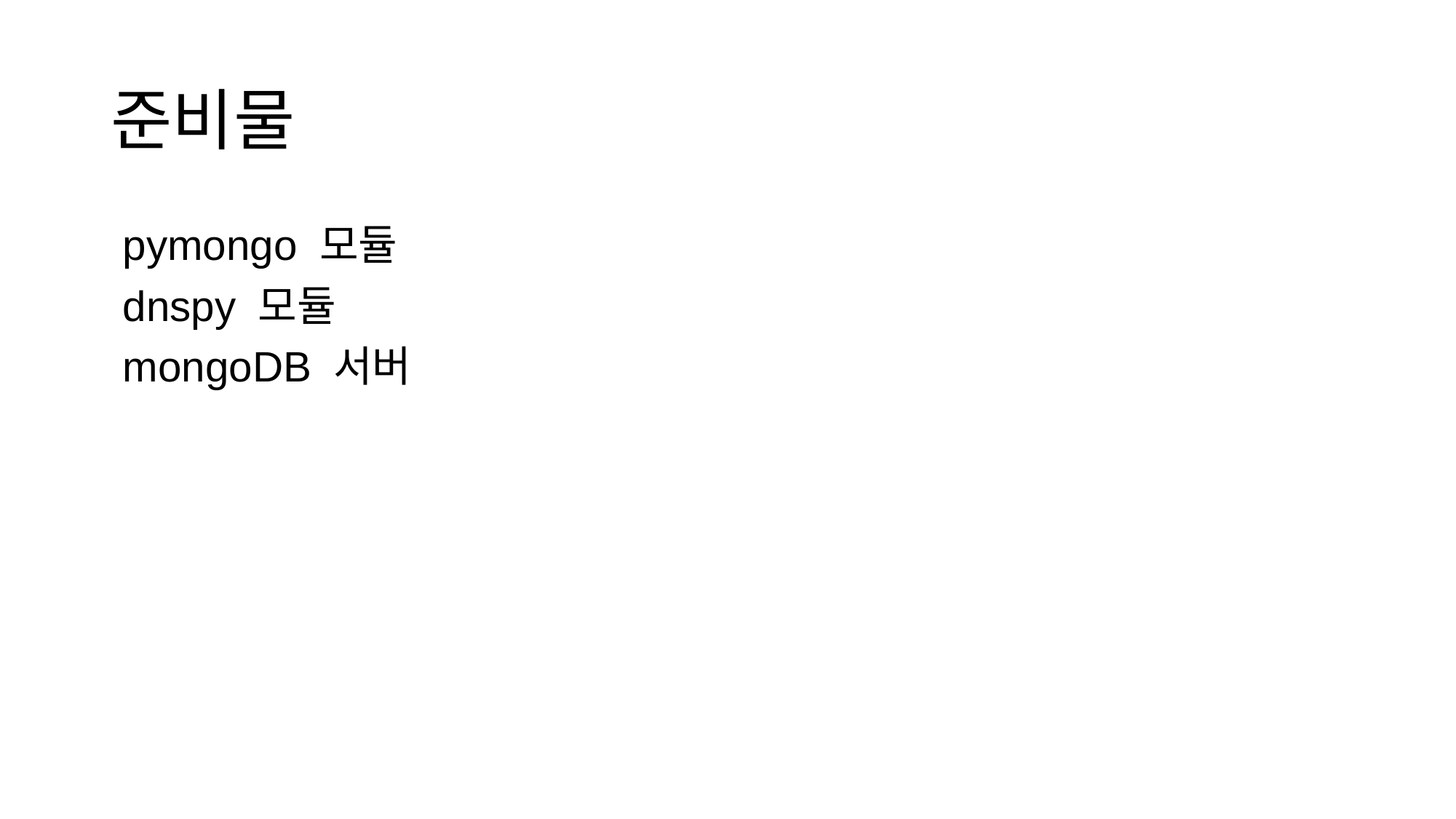

# 준비물
 pymongo 모듈
 dnspy 모듈
 mongoDB 서버